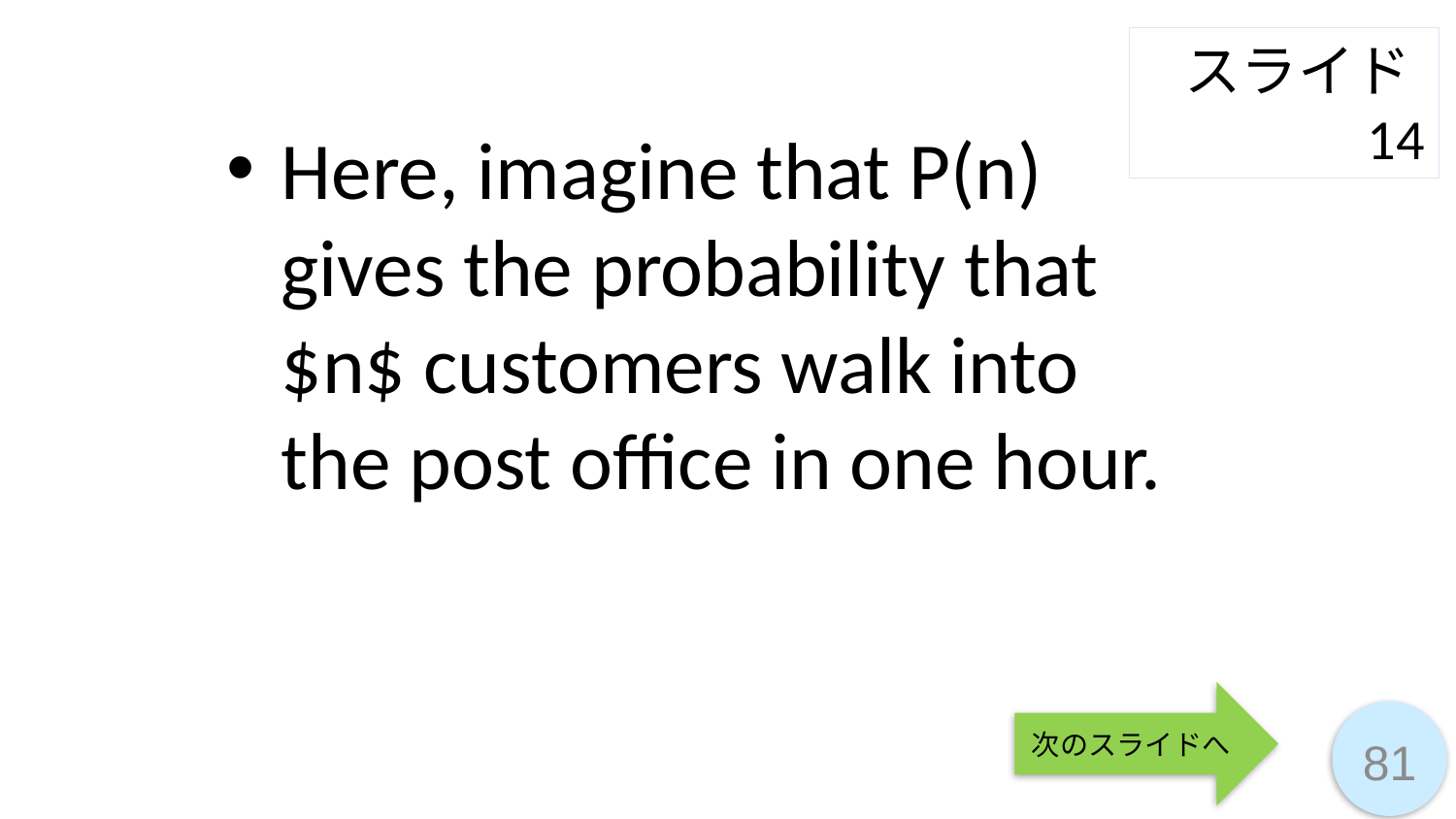

スライド14
Here, imagine that P(n) gives the probability that $n$ customers walk into the post office in one hour.
次のスライドへ
81